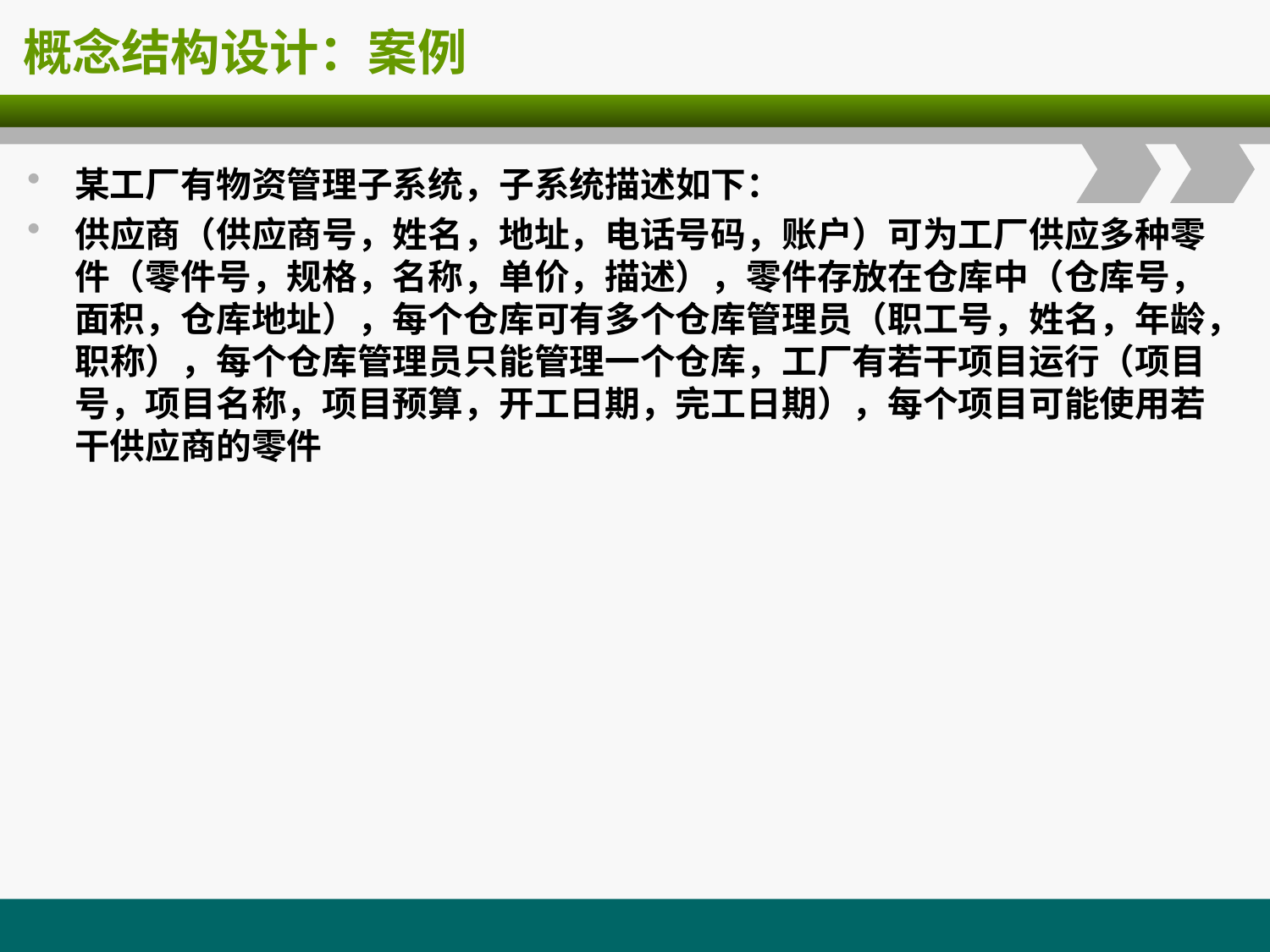

支持的数据模型，它是各种数据模型的共同基础，因而比数据模型更一般、更抽象、更接近现实世界。

# 概念结构设计：案例
某工厂有物资管理子系统，子系统描述如下：
供应商（供应商号，姓名，地址，电话号码，账户）可为工厂供应多种零件（零件号，规格，名称，单价，描述），零件存放在仓库中（仓库号，面积，仓库地址），每个仓库可有多个仓库管理员（职工号，姓名，年龄，职称），每个仓库管理员只能管理一个仓库，工厂有若干项目运行（项目号，项目名称，项目预算，开工日期，完工日期），每个项目可能使用若干供应商的零件